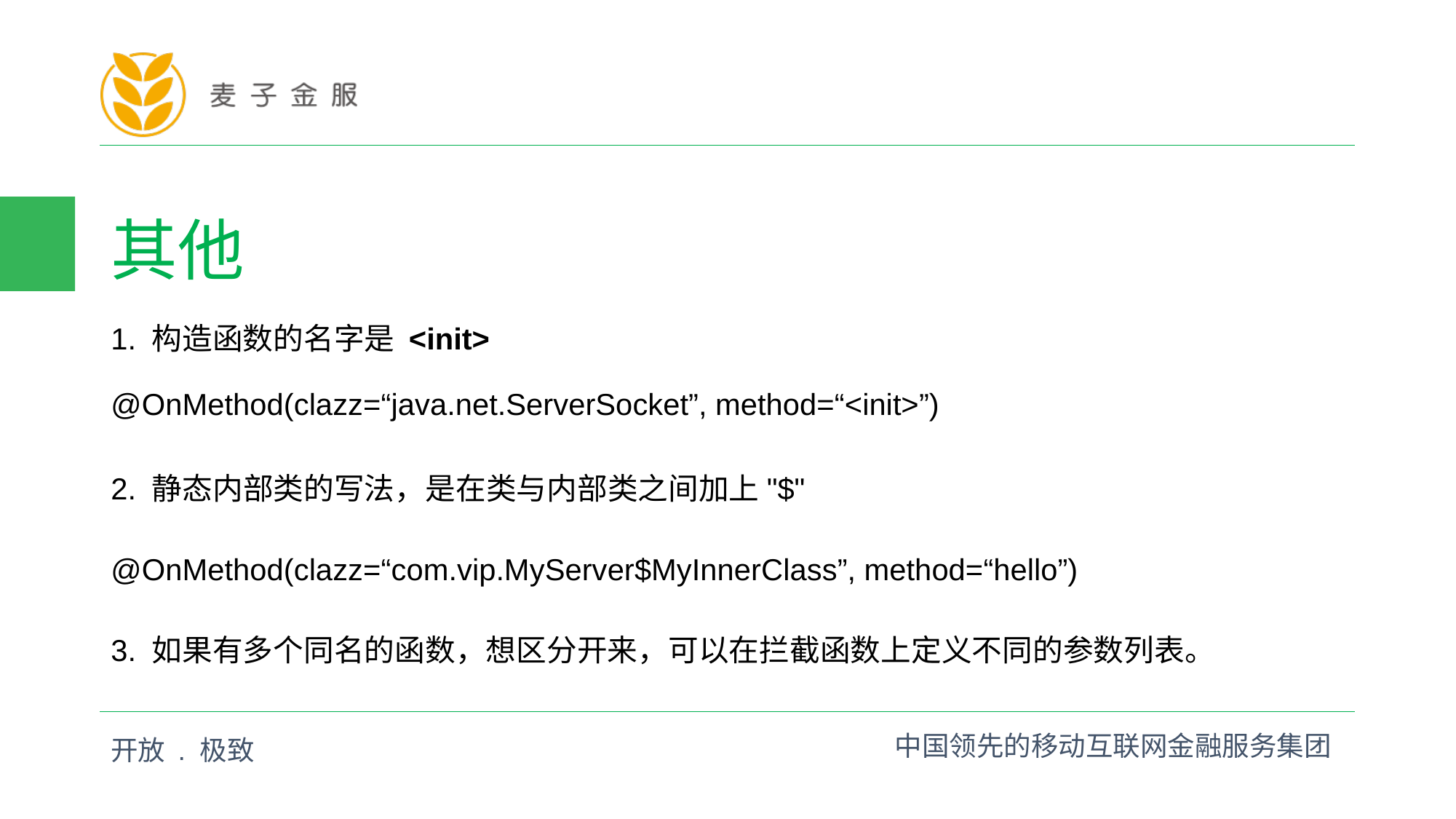

# 其他

1. 构造函数的名字是 <init>
@OnMethod(clazz=“java.net.ServerSocket”, method=“<init>”)
2. 静态内部类的写法，是在类与内部类之间加上"$"
@OnMethod(clazz=“com.vip.MyServer$MyInnerClass”, method=“hello”)
3. 如果有多个同名的函数，想区分开来，可以在拦截函数上定义不同的参数列表。